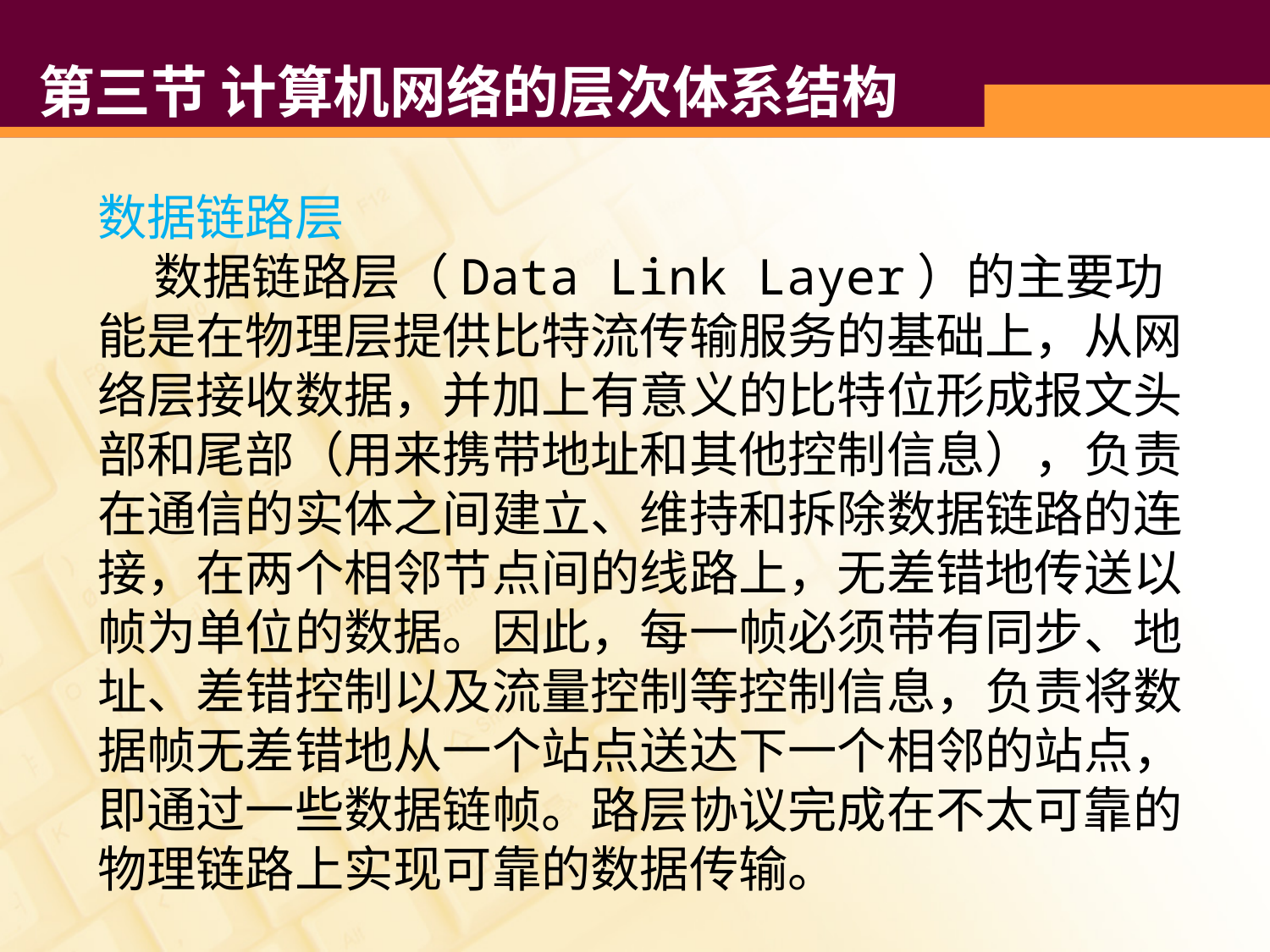

# 第三节 计算机网络的层次体系结构
数据链路层
    数据链路层（Data Link Layer）的主要功能是在物理层提供比特流传输服务的基础上，从网络层接收数据，并加上有意义的比特位形成报文头部和尾部（用来携带地址和其他控制信息），负责在通信的实体之间建立、维持和拆除数据链路的连接，在两个相邻节点间的线路上，无差错地传送以帧为单位的数据。因此，每一帧必须带有同步、地址、差错控制以及流量控制等控制信息，负责将数据帧无差错地从一个站点送达下一个相邻的站点，即通过一些数据链帧。路层协议完成在不太可靠的物理链路上实现可靠的数据传输。